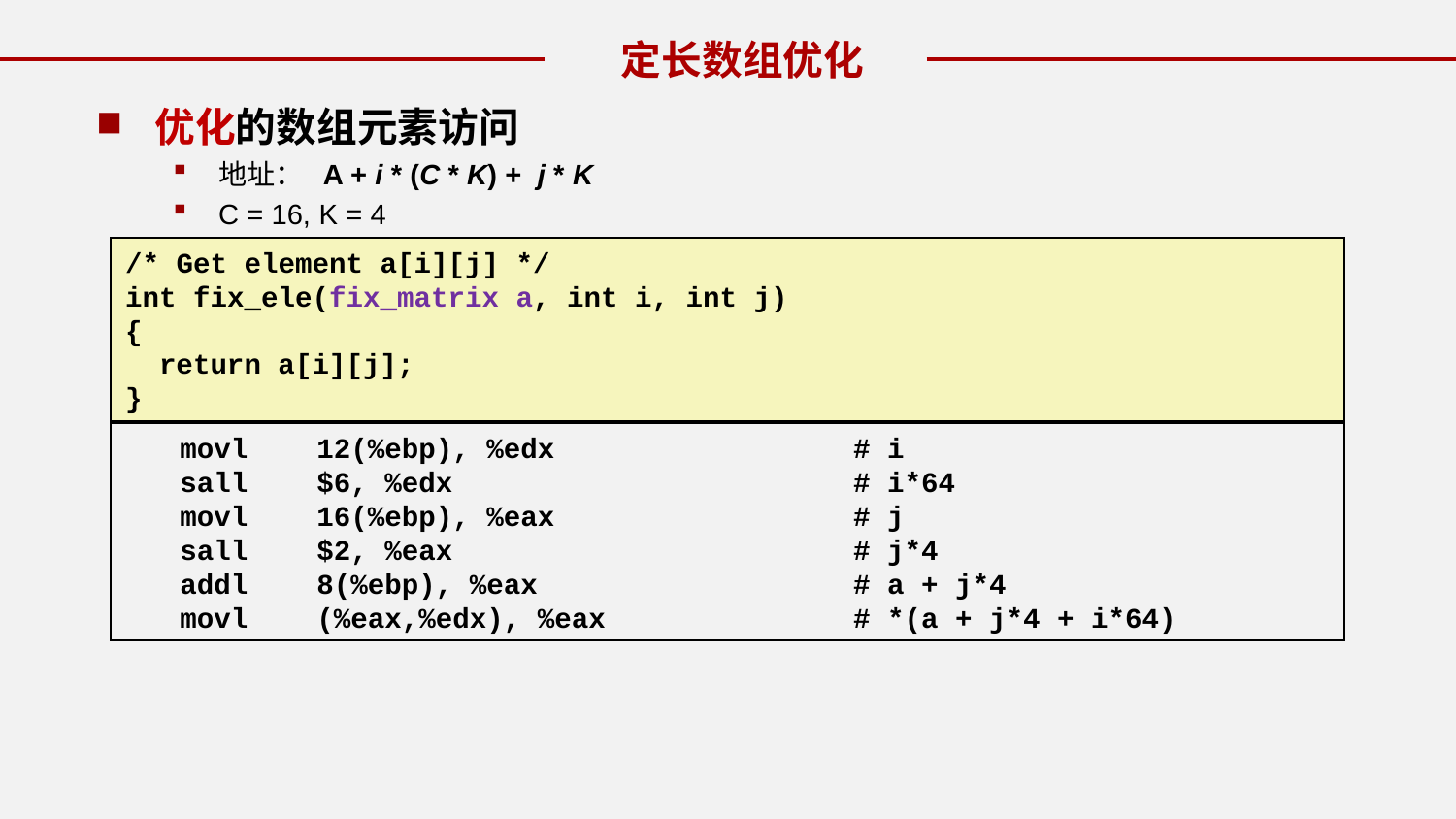

定长数组优化
优化的数组元素访问
地址：  A + i * (C * K) +  j * K
C = 16, K = 4
/* Get element a[i][j] */
int fix_ele(fix_matrix a, int i, int j)
{
  return a[i][j];
}
	movl	12(%ebp), %edx		# i
	sall	$6, %edx		# i*64
	movl	16(%ebp), %eax		# j
	sall	$2, %eax		# j*4
	addl	8(%ebp), %eax		# a + j*4
	movl	(%eax,%edx), %eax		# *(a + j*4 + i*64)